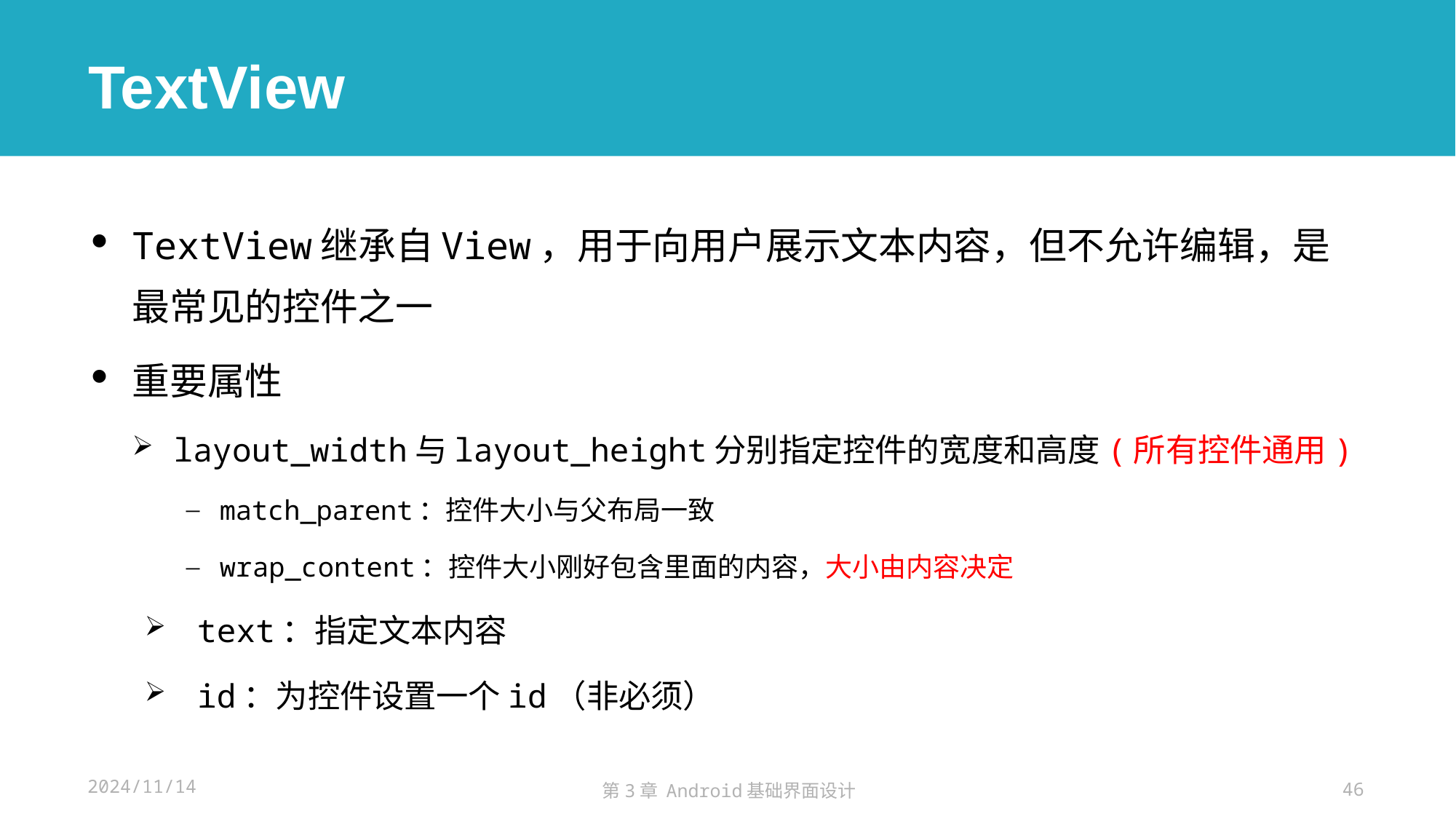

# TextView
TextView继承自View，用于向用户展示文本内容，但不允许编辑，是最常见的控件之一
重要属性
layout_width与layout_height分别指定控件的宽度和高度(所有控件通用)
match_parent：控件大小与父布局一致
wrap_content：控件大小刚好包含里面的内容，大小由内容决定
text：指定文本内容
id：为控件设置一个id（非必须）
2024/11/14
第3章 Android基础界面设计
46